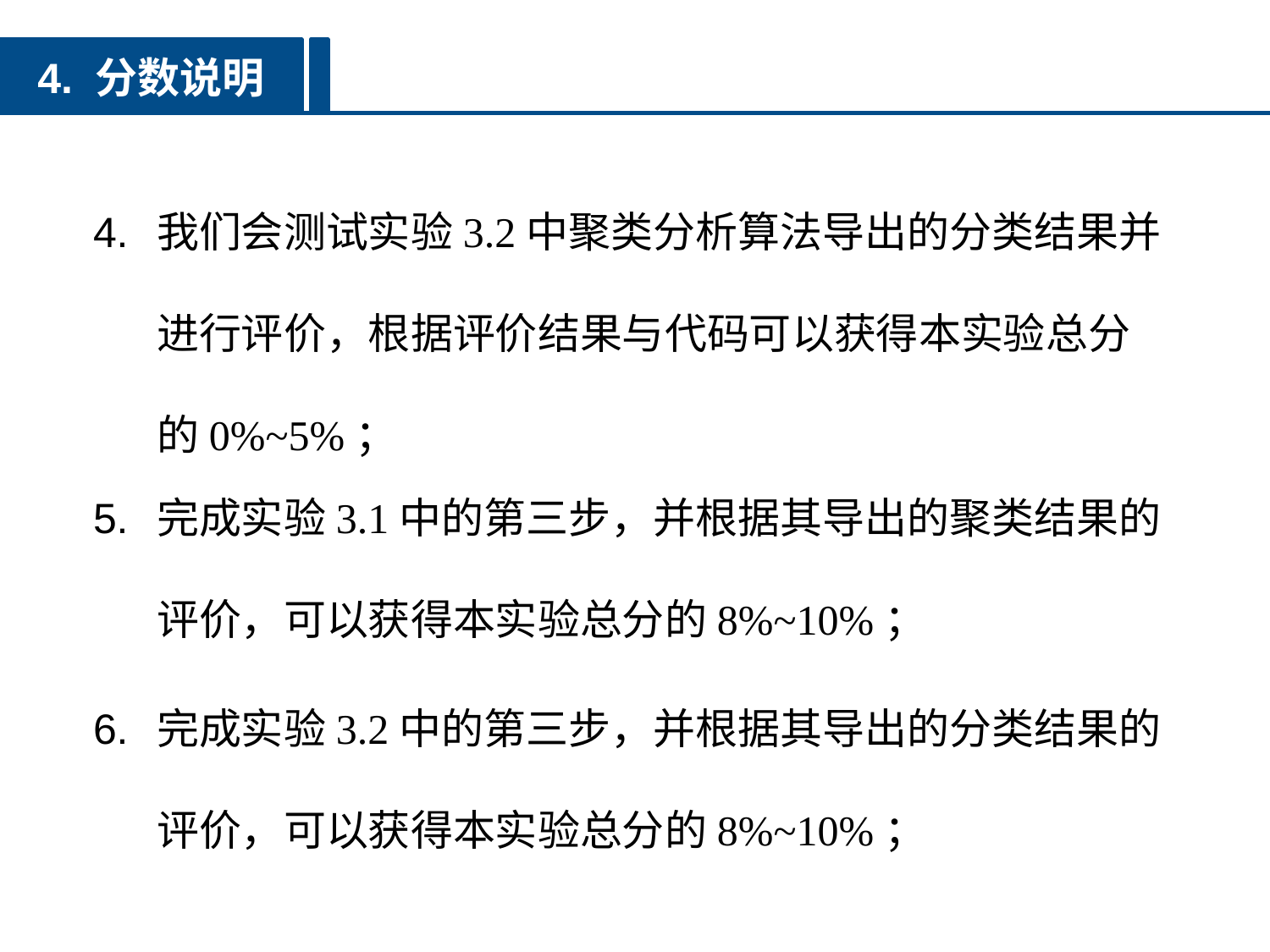

4. 分数说明

我们会测试实验3.2中聚类分析算法导出的分类结果并进行评价，根据评价结果与代码可以获得本实验总分的0%~5%；
完成实验3.1中的第三步，并根据其导出的聚类结果的评价，可以获得本实验总分的8%~10%；
完成实验3.2中的第三步，并根据其导出的分类结果的评价，可以获得本实验总分的8%~10%；